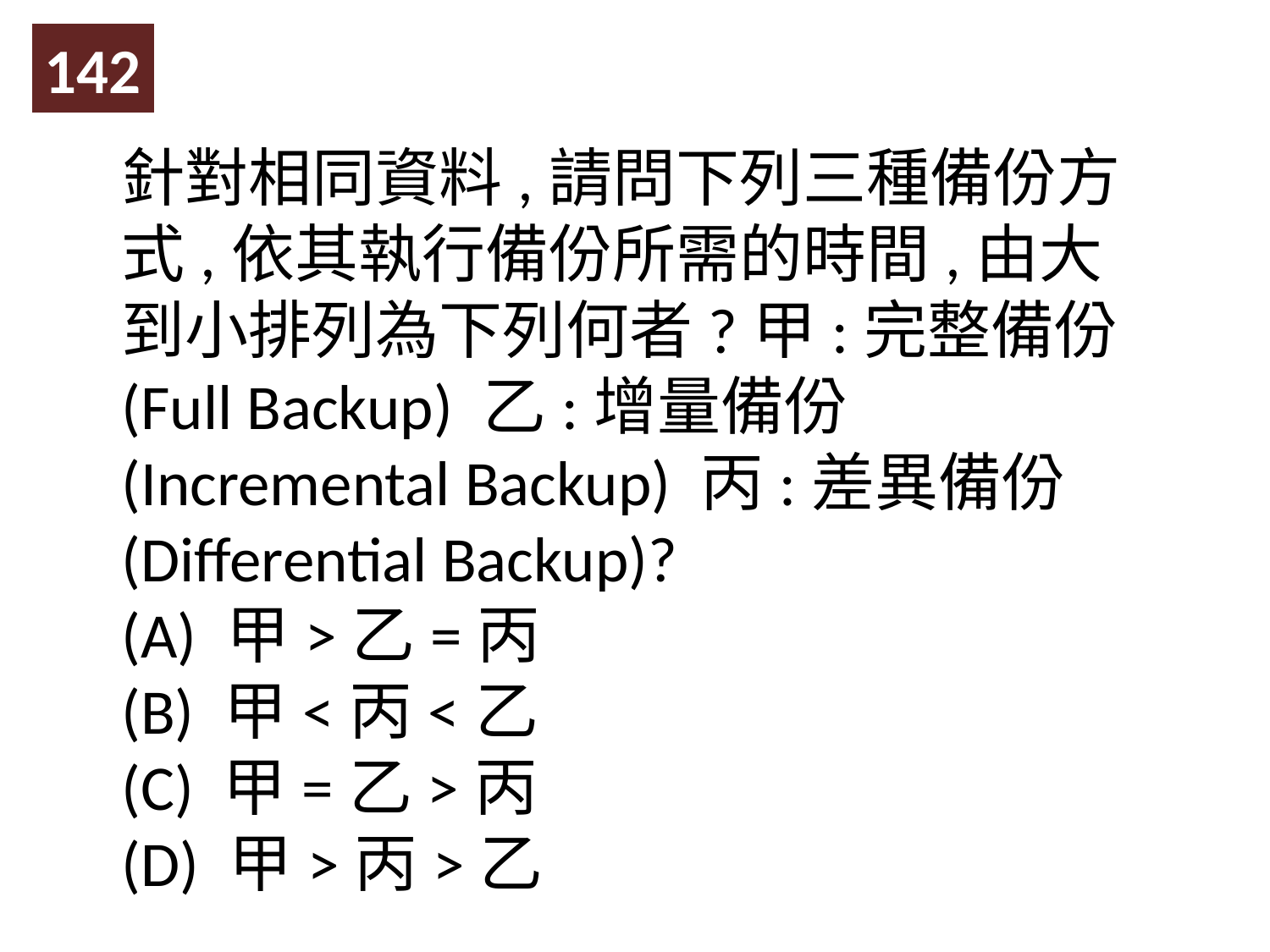

142
針對相同資料,請問下列三種備份方式,依其執行備份所需的時間,由大到小排列為下列何者?甲:完整備份(Full Backup) 乙:增量備份 (Incremental Backup) 丙:差異備份 (Differential Backup)?
(A) 甲>乙=丙
(B) 甲<丙<乙
(C) 甲=乙>丙
(D) 甲>丙>乙